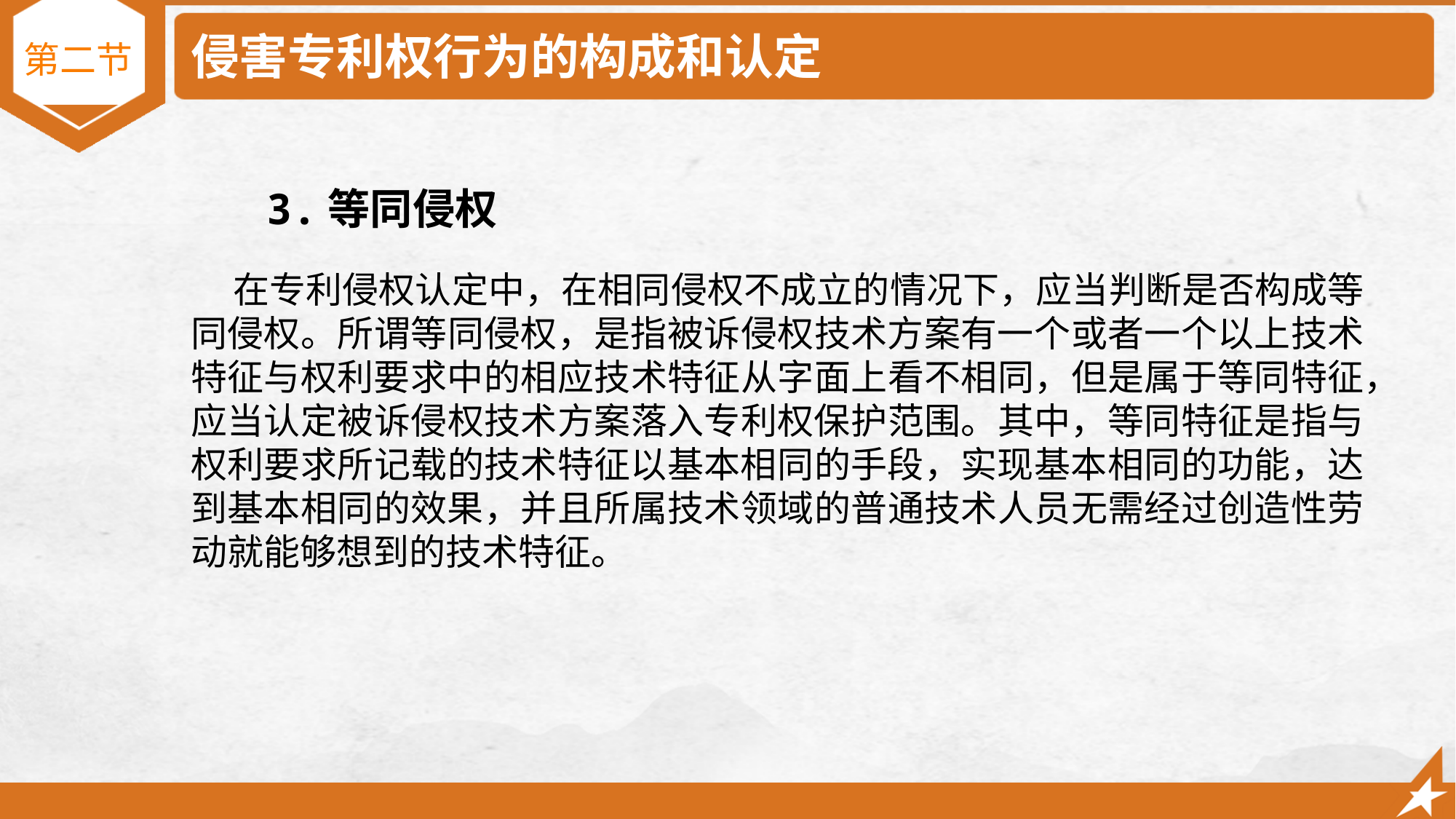

侵害专利权行为的构成和认定
第二节
3.等同侵权
    在专利侵权认定中，在相同侵权不成立的情况下，应当判断是否构成等同侵权。所谓等同侵权，是指被诉侵权技术方案有一个或者一个以上技术特征与权利要求中的相应技术特征从字面上看不相同，但是属于等同特征，应当认定被诉侵权技术方案落入专利权保护范围。其中，等同特征是指与权利要求所记载的技术特征以基本相同的手段，实现基本相同的功能，达到基本相同的效果，并且所属技术领域的普通技术人员无需经过创造性劳动就能够想到的技术特征。